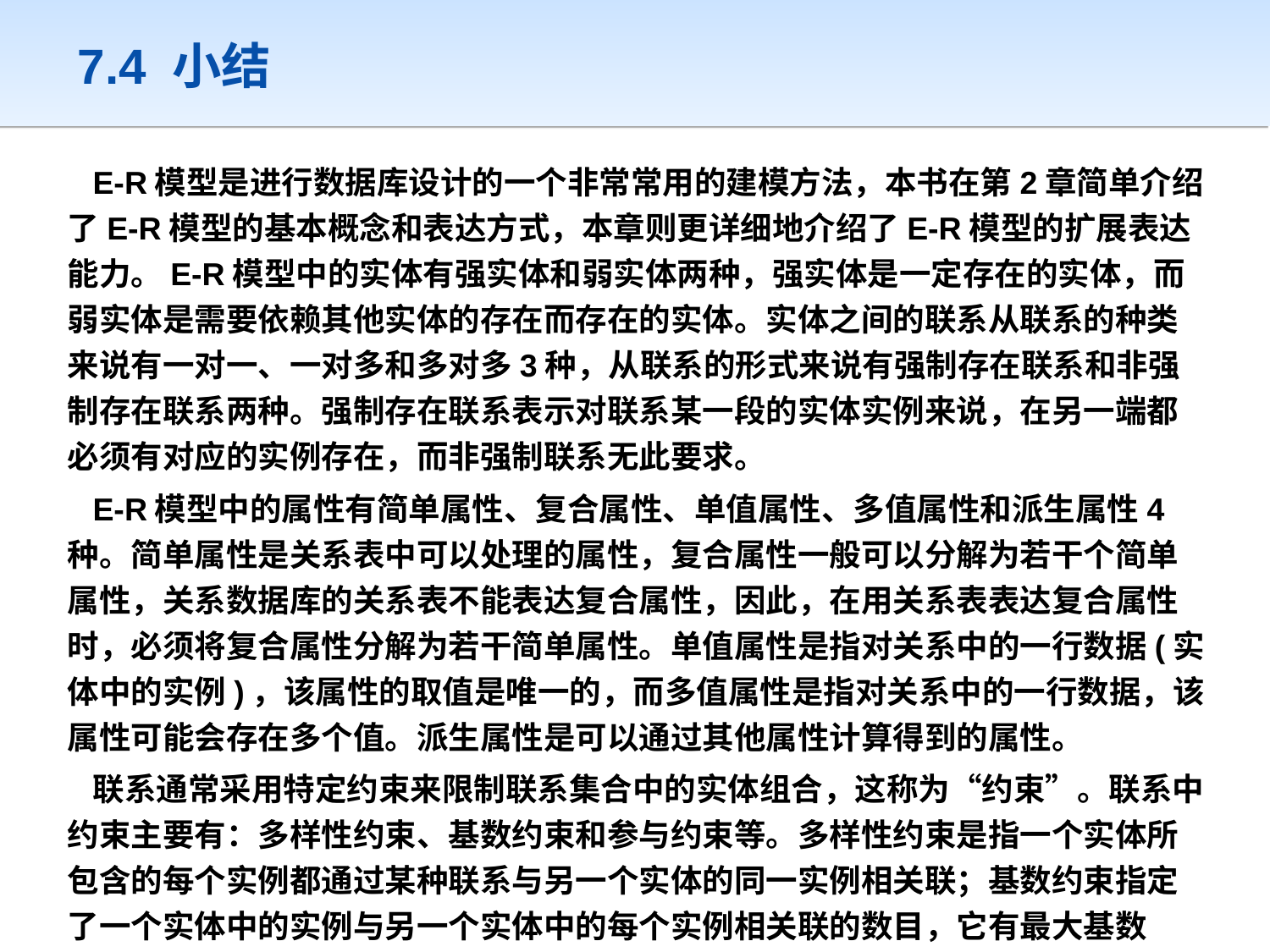

# 7.4 小结
E-R模型是进行数据库设计的一个非常常用的建模方法，本书在第2章简单介绍了E-R模型的基本概念和表达方式，本章则更详细地介绍了E-R模型的扩展表达能力。E-R模型中的实体有强实体和弱实体两种，强实体是一定存在的实体，而弱实体是需要依赖其他实体的存在而存在的实体。实体之间的联系从联系的种类来说有一对一、一对多和多对多3种，从联系的形式来说有强制存在联系和非强制存在联系两种。强制存在联系表示对联系某一段的实体实例来说，在另一端都必须有对应的实例存在，而非强制联系无此要求。
E-R模型中的属性有简单属性、复合属性、单值属性、多值属性和派生属性4种。简单属性是关系表中可以处理的属性，复合属性一般可以分解为若干个简单属性，关系数据库的关系表不能表达复合属性，因此，在用关系表表达复合属性时，必须将复合属性分解为若干简单属性。单值属性是指对关系中的一行数据(实体中的实例)，该属性的取值是唯一的，而多值属性是指对关系中的一行数据，该属性可能会存在多个值。派生属性是可以通过其他属性计算得到的属性。
联系通常采用特定约束来限制联系集合中的实体组合，这称为“约束”。联系中约束主要有：多样性约束、基数约束和参与约束等。多样性约束是指一个实体所包含的每个实例都通过某种联系与另一个实体的同一实例相关联；基数约束指定了一个实体中的实例与另一个实体中的每个实例相关联的数目，它有最大基数